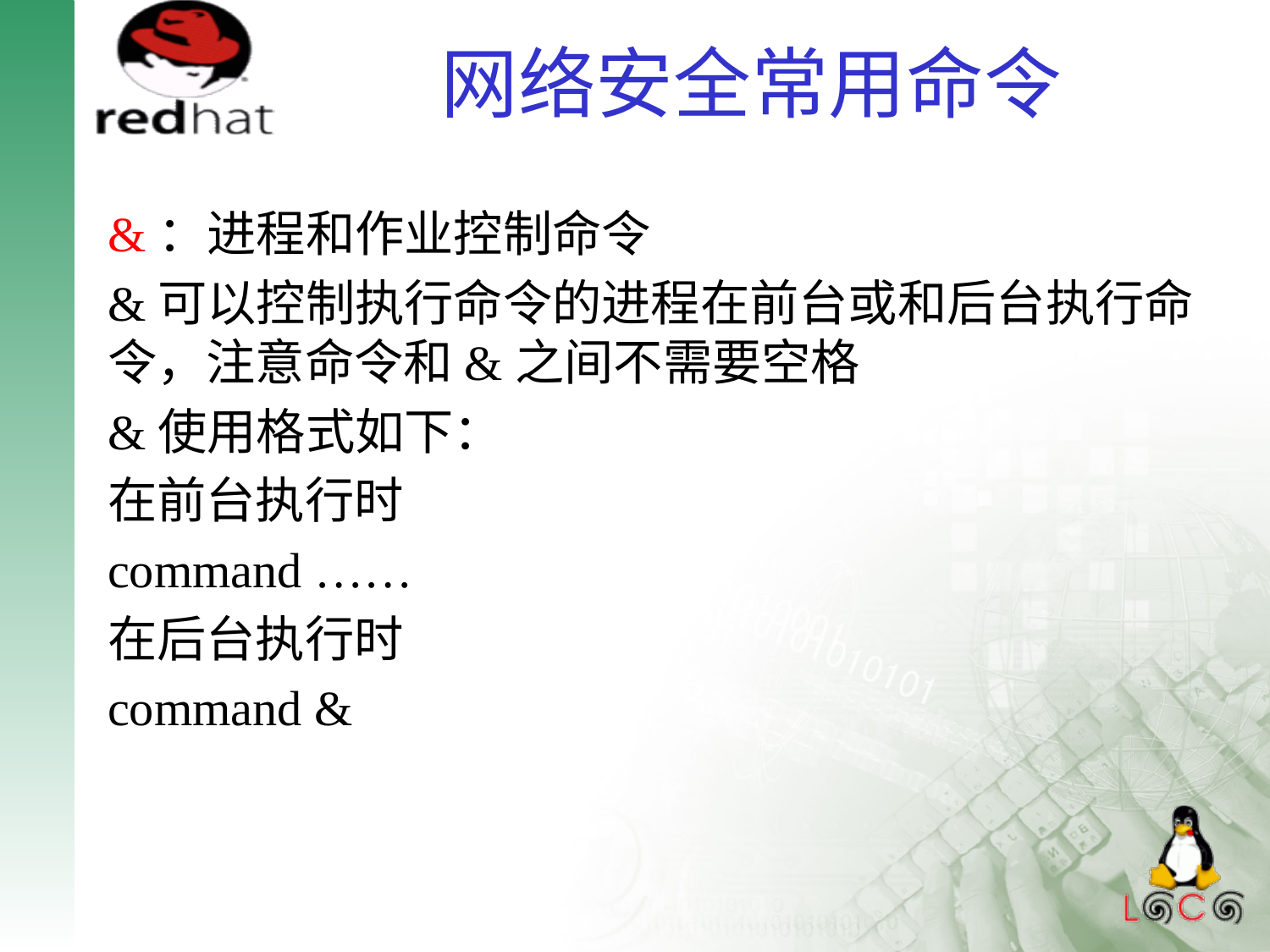

# 网络安全常用命令
&：进程和作业控制命令
&可以控制执行命令的进程在前台或和后台执行命令，注意命令和&之间不需要空格
&使用格式如下：
在前台执行时
command ……
在后台执行时
command &